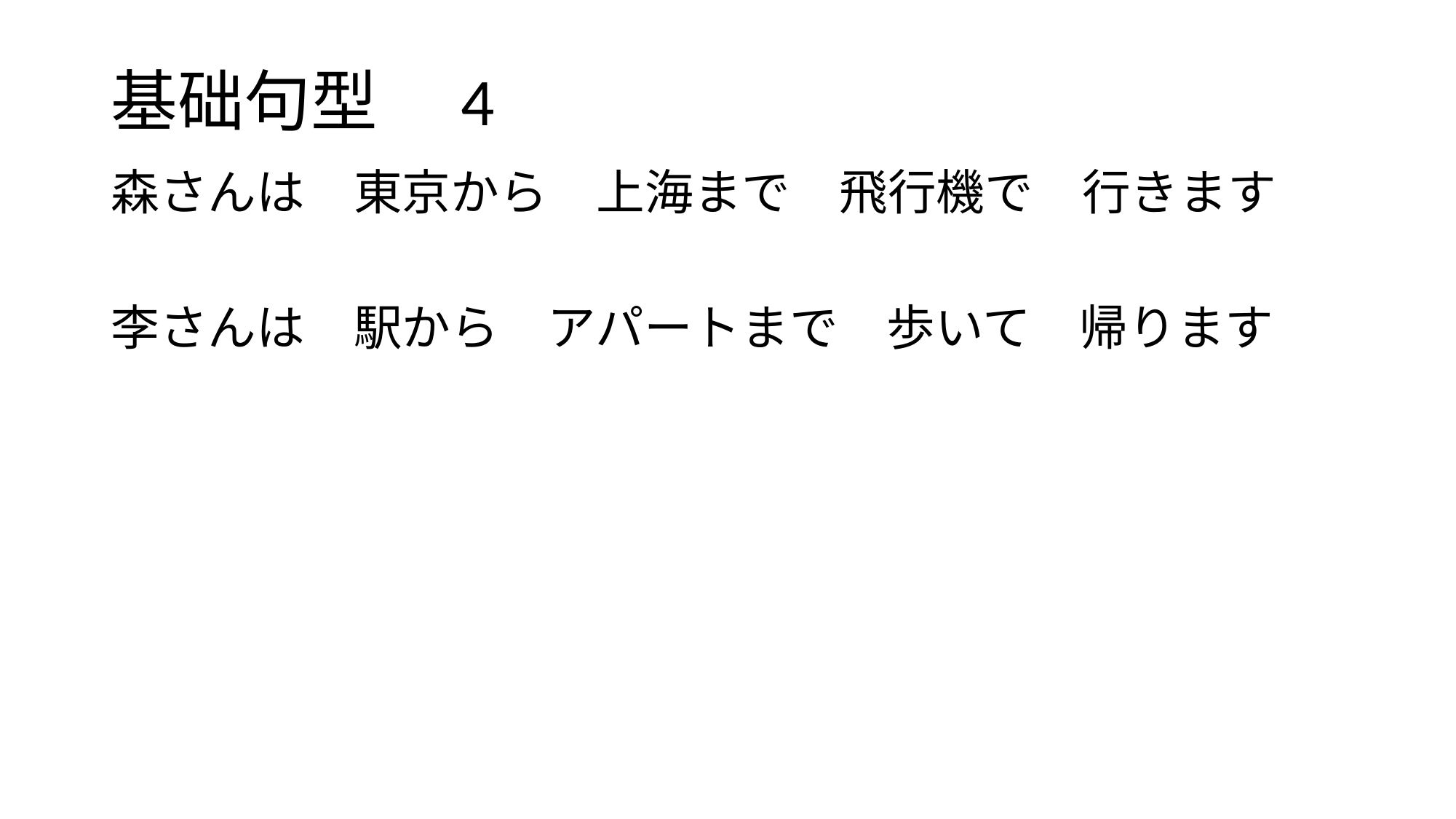

# 基础句型　4
森さんは　東京から　上海まで　飛行機で　行きます

李さんは　駅から　アパートまで　歩いて　帰ります